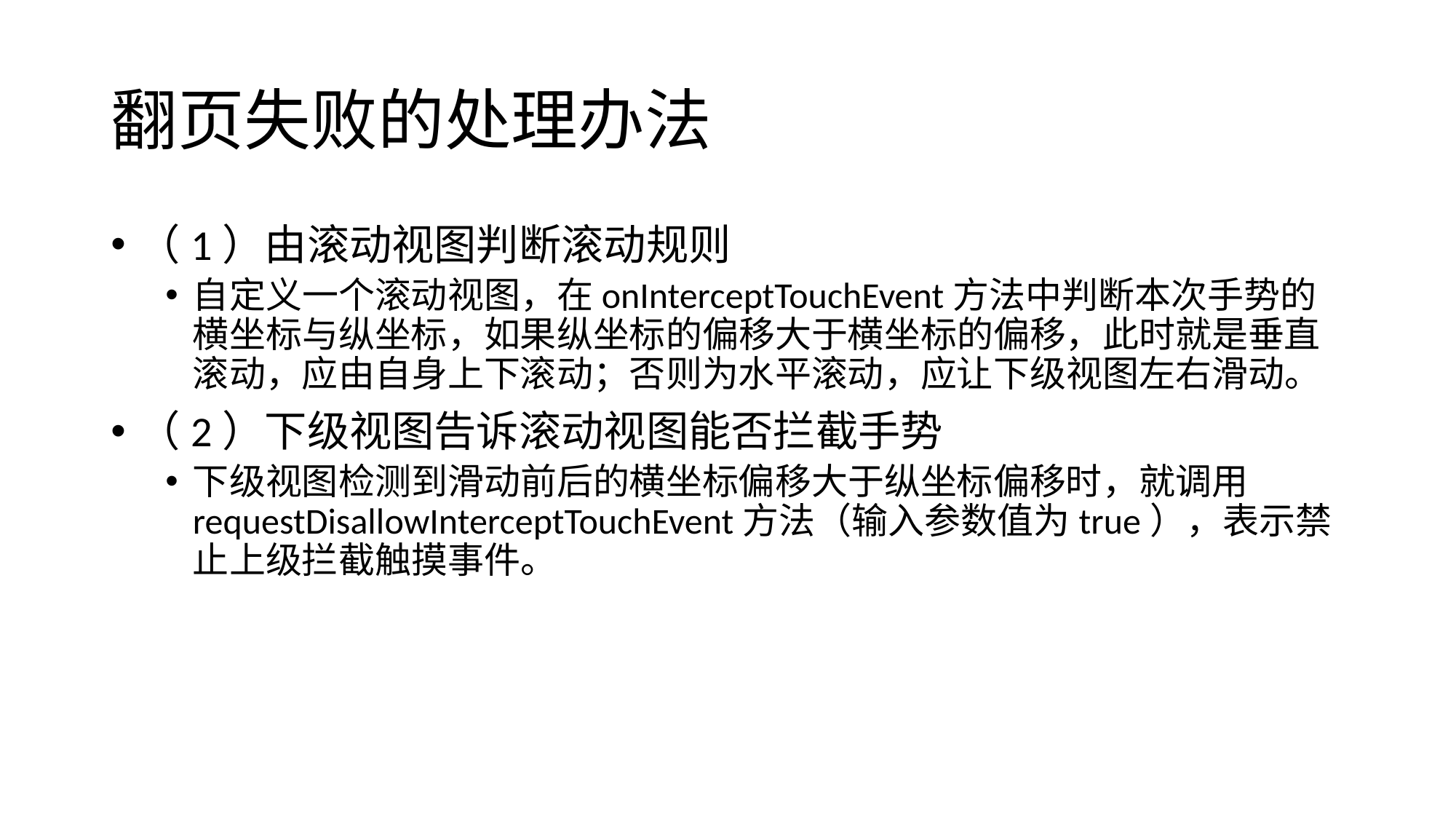

# 翻页失败的处理办法
（1）由滚动视图判断滚动规则
自定义一个滚动视图，在onInterceptTouchEvent方法中判断本次手势的横坐标与纵坐标，如果纵坐标的偏移大于横坐标的偏移，此时就是垂直滚动，应由自身上下滚动；否则为水平滚动，应让下级视图左右滑动。
（2）下级视图告诉滚动视图能否拦截手势
下级视图检测到滑动前后的横坐标偏移大于纵坐标偏移时，就调用requestDisallowInterceptTouchEvent方法（输入参数值为true），表示禁止上级拦截触摸事件。